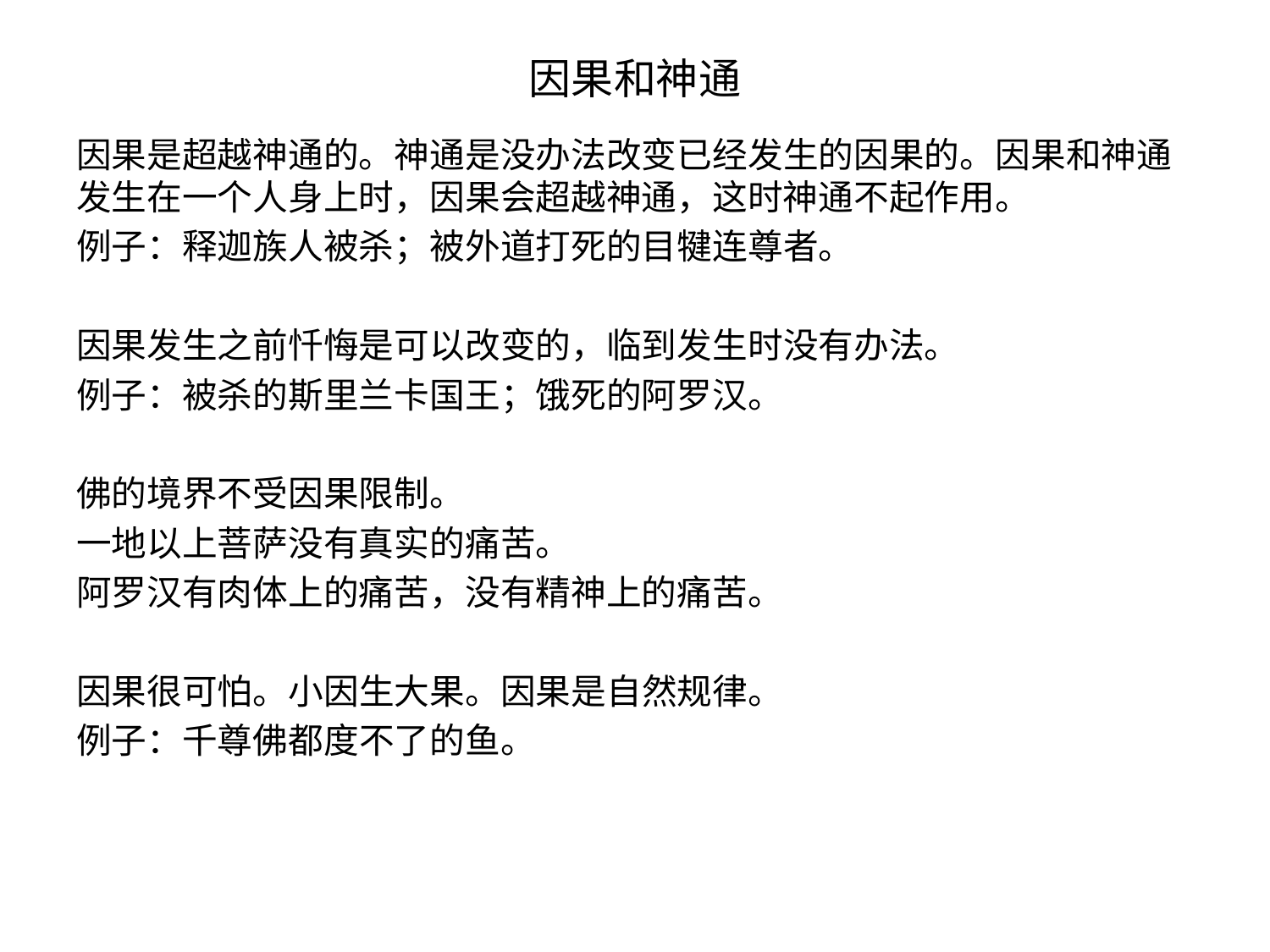

# 因果和神通
因果是超越神通的。神通是没办法改变已经发生的因果的。因果和神通发生在一个人身上时，因果会超越神通，这时神通不起作用。
例子：释迦族人被杀；被外道打死的目犍连尊者。

因果发生之前忏悔是可以改变的，临到发生时没有办法。
例子：被杀的斯里兰卡国王；饿死的阿罗汉。

佛的境界不受因果限制。
一地以上菩萨没有真实的痛苦。
阿罗汉有肉体上的痛苦，没有精神上的痛苦。

因果很可怕。小因生大果。因果是自然规律。
例子：千尊佛都度不了的鱼。